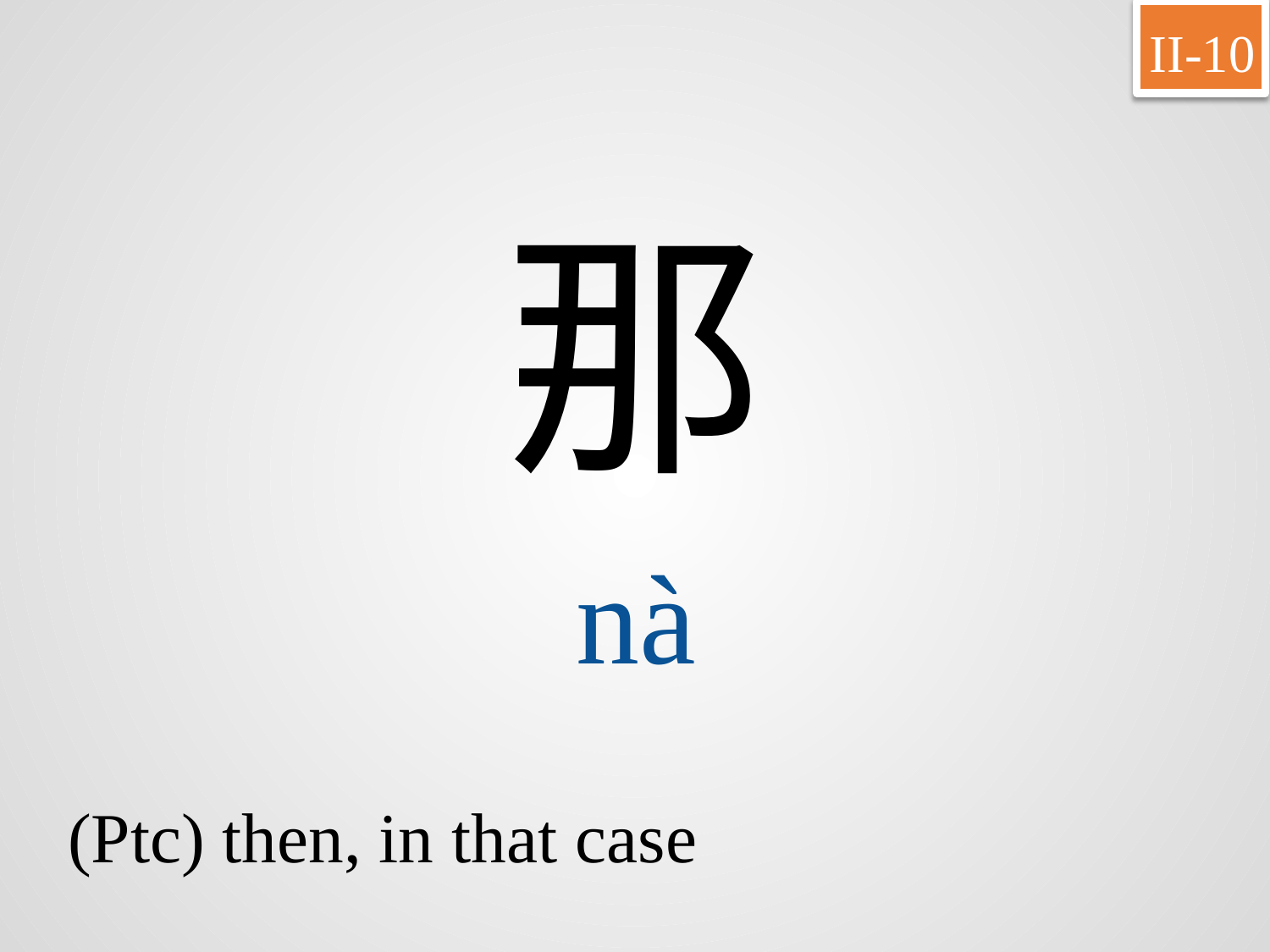

II-10

那
nà
(Ptc) then, in that case